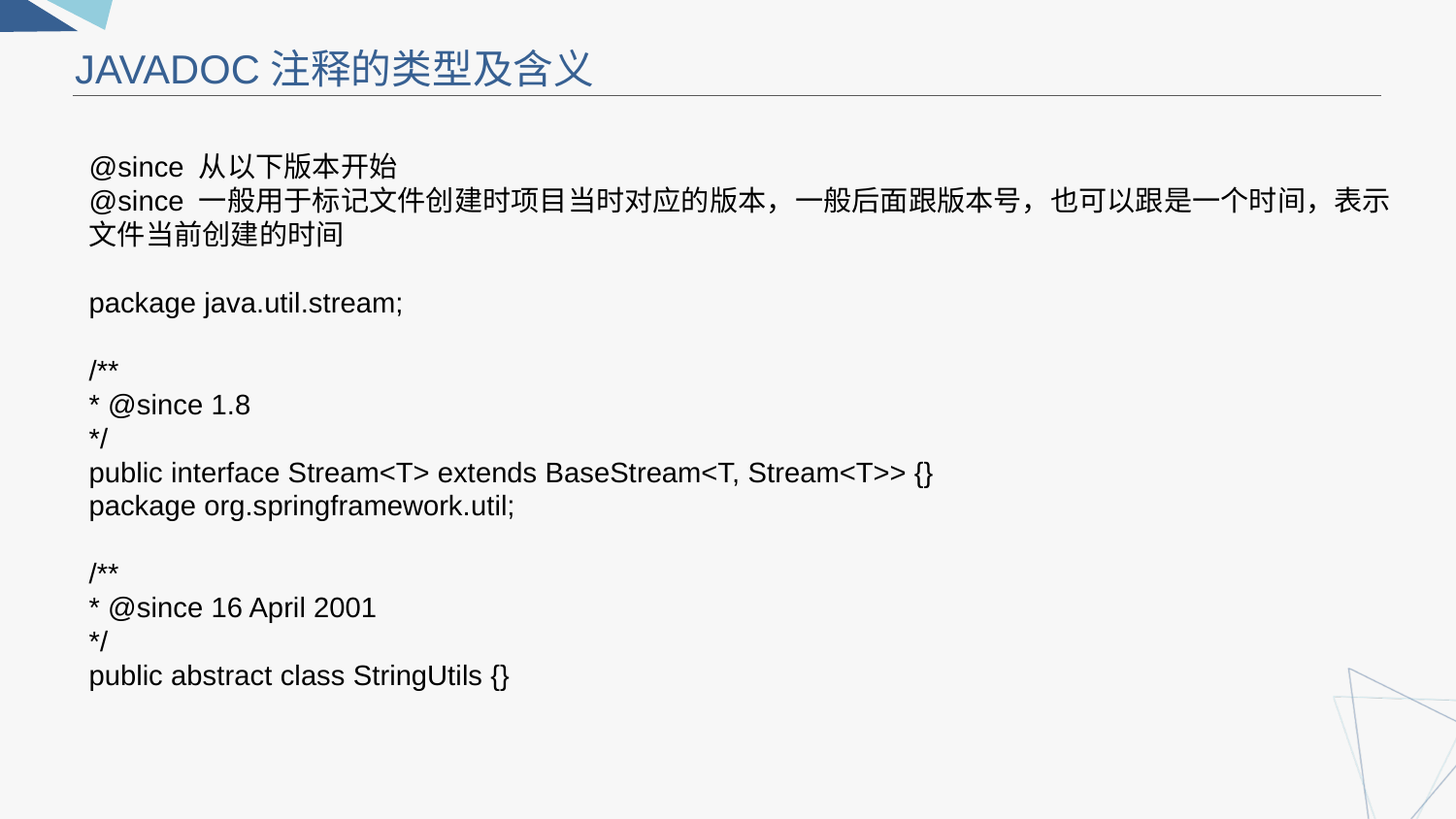

JAVADOC注释的类型及含义
@since 从以下版本开始
@since 一般用于标记文件创建时项目当时对应的版本，一般后面跟版本号，也可以跟是一个时间，表示文件当前创建的时间

package java.util.stream;

/**
* @since 1.8
*/
public interface Stream<T> extends BaseStream<T, Stream<T>> {}
package org.springframework.util;

/**
* @since 16 April 2001
*/
public abstract class StringUtils {}